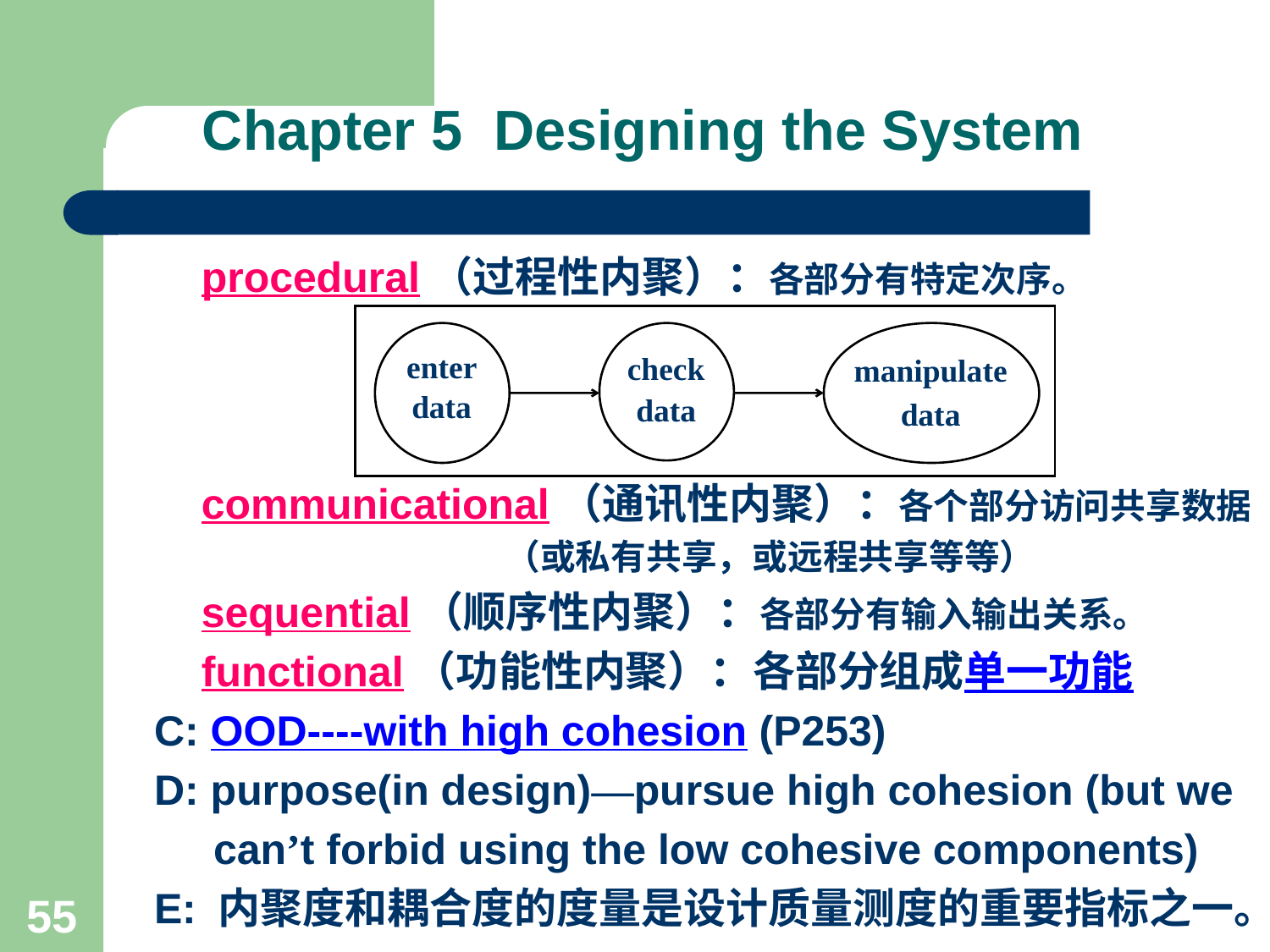

# Chapter 5  Designing the System
       procedural（过程性内聚）：各部分有特定次序。

       communicational（通讯性内聚）：各个部分访问共享数据
                                               （或私有共享，或远程共享等等）
       sequential（顺序性内聚）：各部分有输入输出关系。
       functional（功能性内聚）：各部分组成单一功能
   C: OOD----with high cohesion (P253)
   D: purpose(in design)—pursue high cohesion (but we
        can’t forbid using the low cohesive components)
   E: 内聚度和耦合度的度量是设计质量测度的重要指标之一。

enter data

check data

manipulate data

55